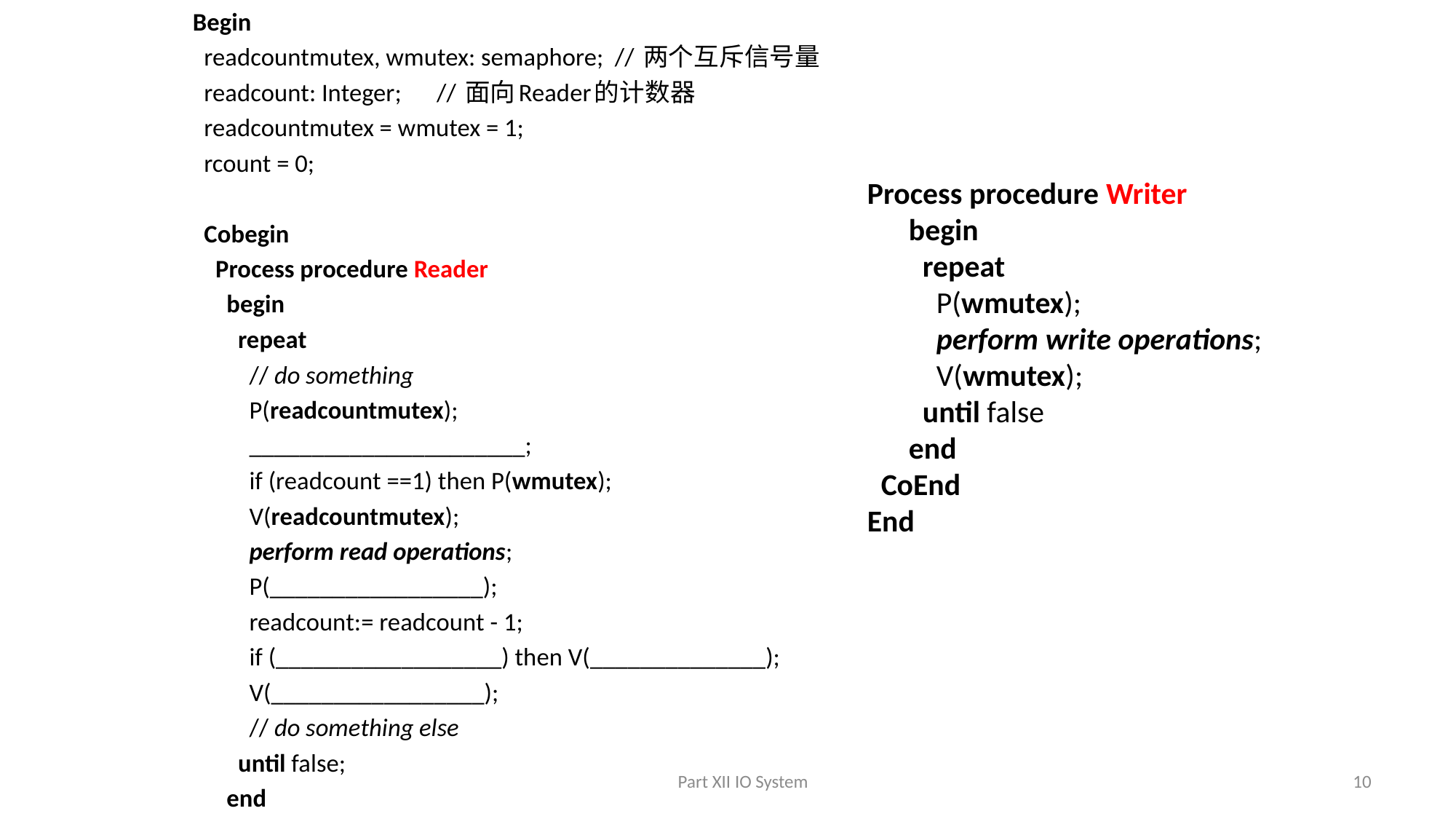

Begin
  readcountmutex, wmutex: semaphore;  // 两个互斥信号量
  readcount: Integer; 		   // 面向Reader的计数器
  readcountmutex = wmutex = 1;
  rcount = 0;

  Cobegin
    Process procedure Reader
      begin
        repeat
          // do something
          P(readcountmutex);
          ______________________;
          if (readcount ==1) then P(wmutex);
          V(readcountmutex);
          perform read operations;
          P(_________________);
          readcount:= readcount - 1;
          if (__________________) then V(______________);
          V(_________________);
          // do something else
        until false;
      end
Process procedure Writer
      begin
        repeat
          P(wmutex);
          perform write operations;
          V(wmutex);
        until false
      end
  CoEnd
End
Part XII IO System
10